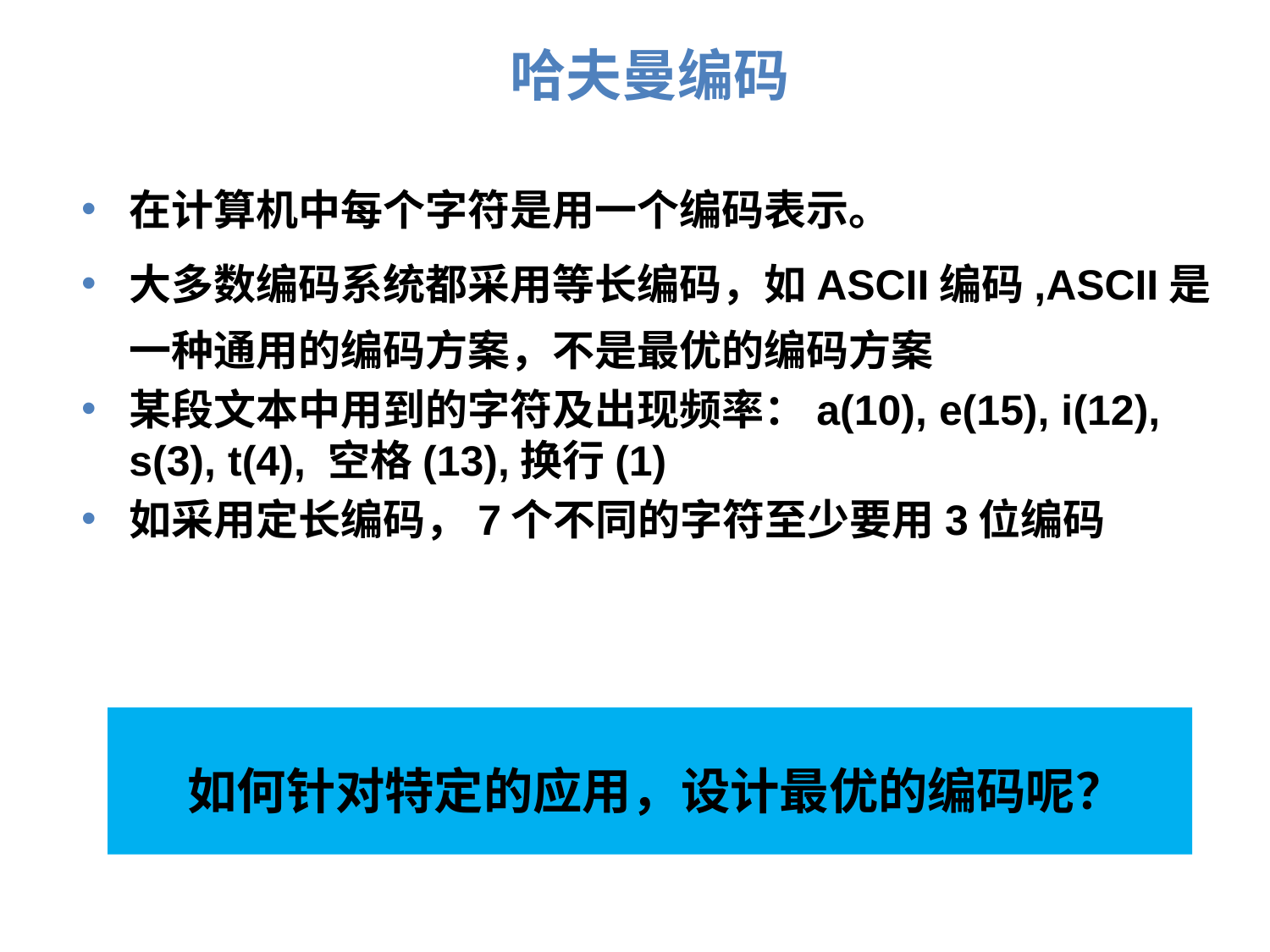

# 哈夫曼编码
在计算机中每个字符是用一个编码表示。
大多数编码系统都采用等长编码，如ASCII编码,ASCII是一种通用的编码方案，不是最优的编码方案
某段文本中用到的字符及出现频率：a(10), e(15), i(12), s(3), t(4), 空格(13),换行(1)
如采用定长编码，7个不同的字符至少要用3位编码

如何针对特定的应用，设计最优的编码呢？